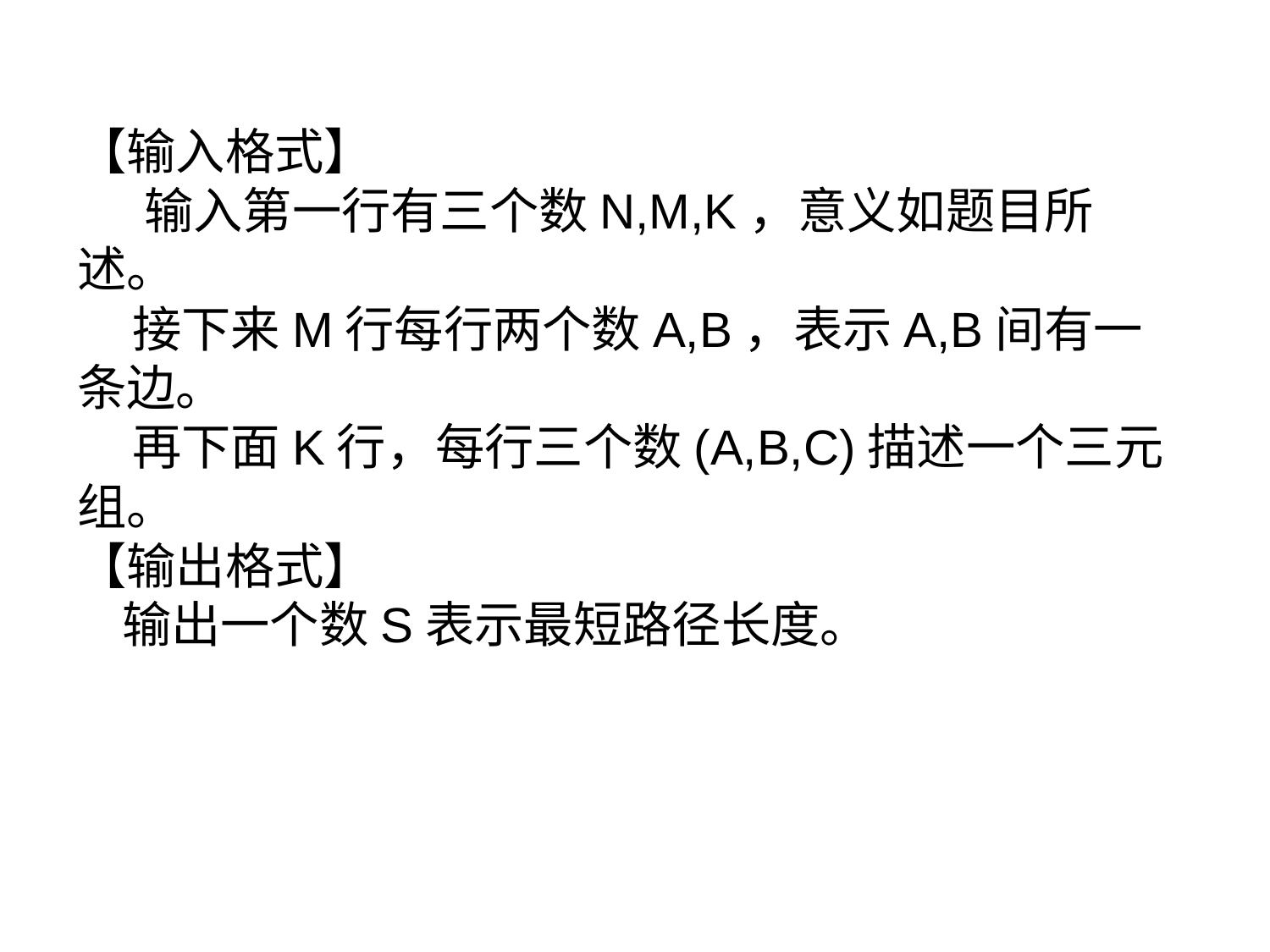

【输入格式】
     输入第一行有三个数N,M,K，意义如题目所述。
     接下来M行每行两个数A,B，表示A,B间有一条边。
     再下面K行，每行三个数(A,B,C)描述一个三元组。
【输出格式】
   输出一个数S表示最短路径长度。